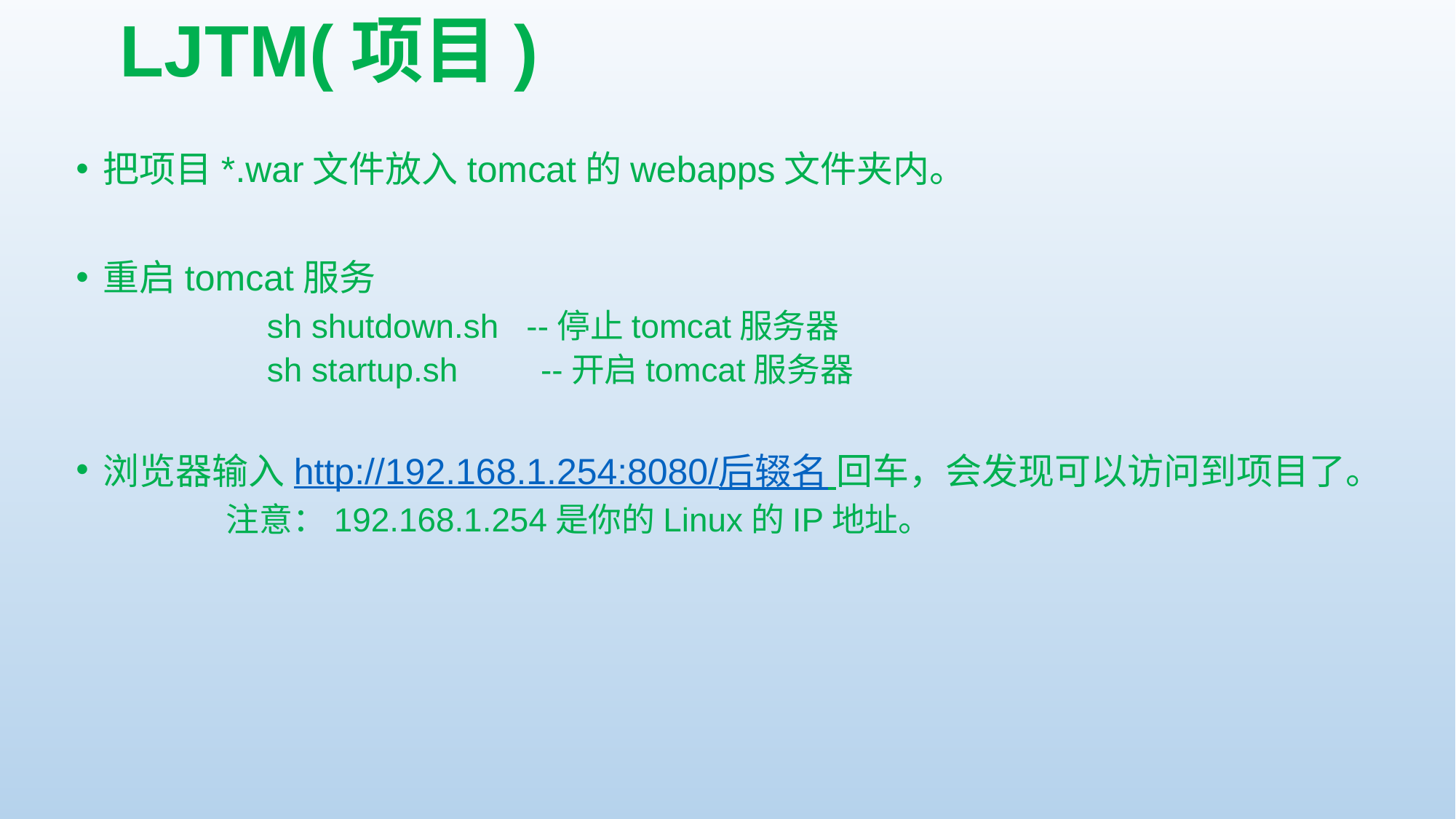

# LJTM(项目)
把项目*.war文件放入tomcat的webapps文件夹内。

重启tomcat服务
		sh shutdown.sh   --停止tomcat服务器
		sh startup.sh	      --开启tomcat服务器

浏览器输入http://192.168.1.254:8080/后辍名 回车，会发现可以访问到项目了。
		注意：192.168.1.254是你的Linux的IP地址。